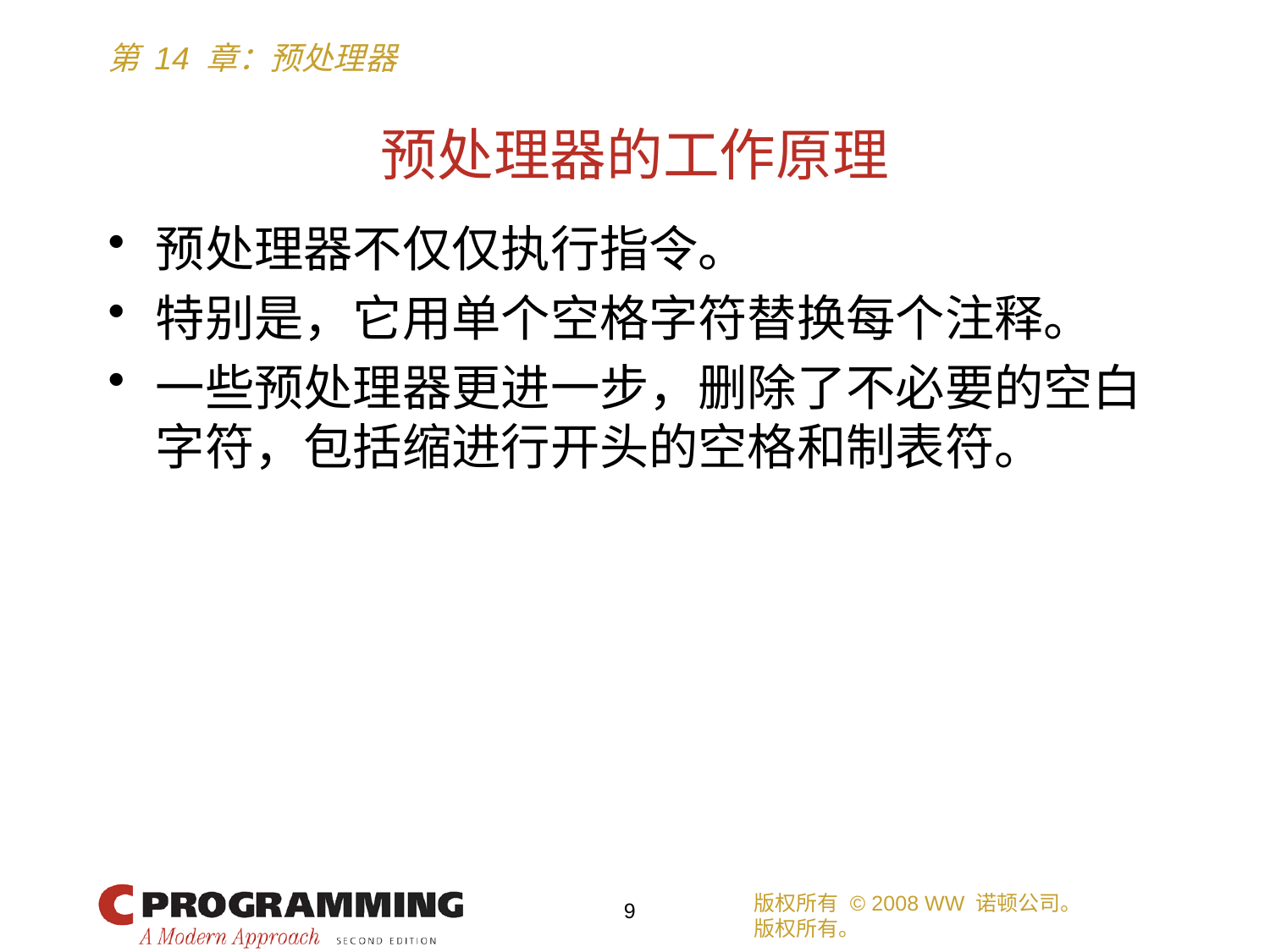

# 预处理器的工作原理
预处理器不仅仅执行指令。
特别是，它用单个空格字符替换每个注释。
一些预处理器更进一步，删除了不必要的空白字符，包括缩进行开头的空格和制表符。
版权所有 © 2008 WW 诺顿公司。
版权所有。
9